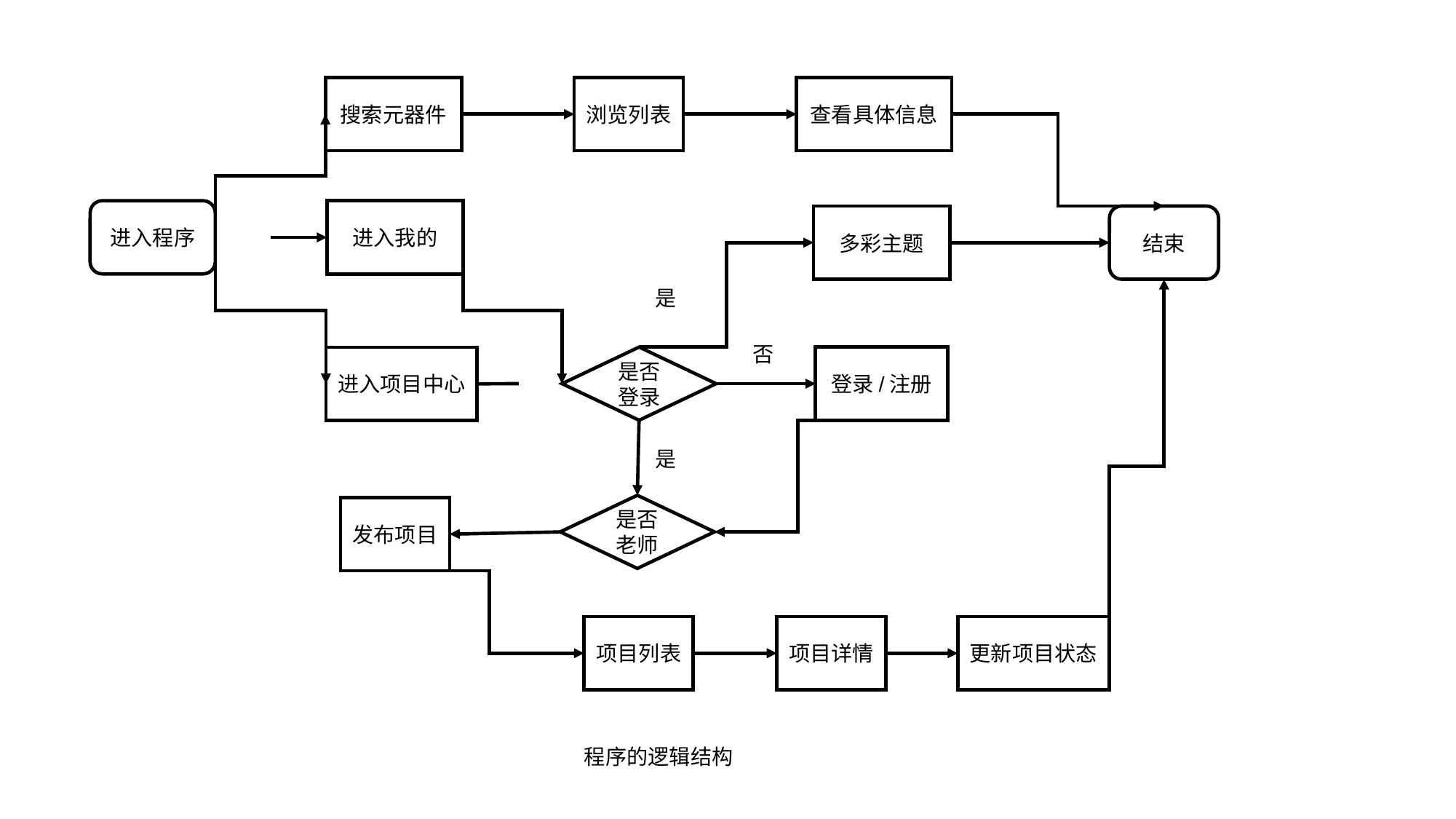

搜索元器件
浏览列表
查看具体信息
进入程序
进入我的
多彩主题
结束
是否登录
登录/注册
进入项目中心
是否老师
发布项目
项目列表
项目详情
更新项目状态
是
否
是
程序的逻辑结构